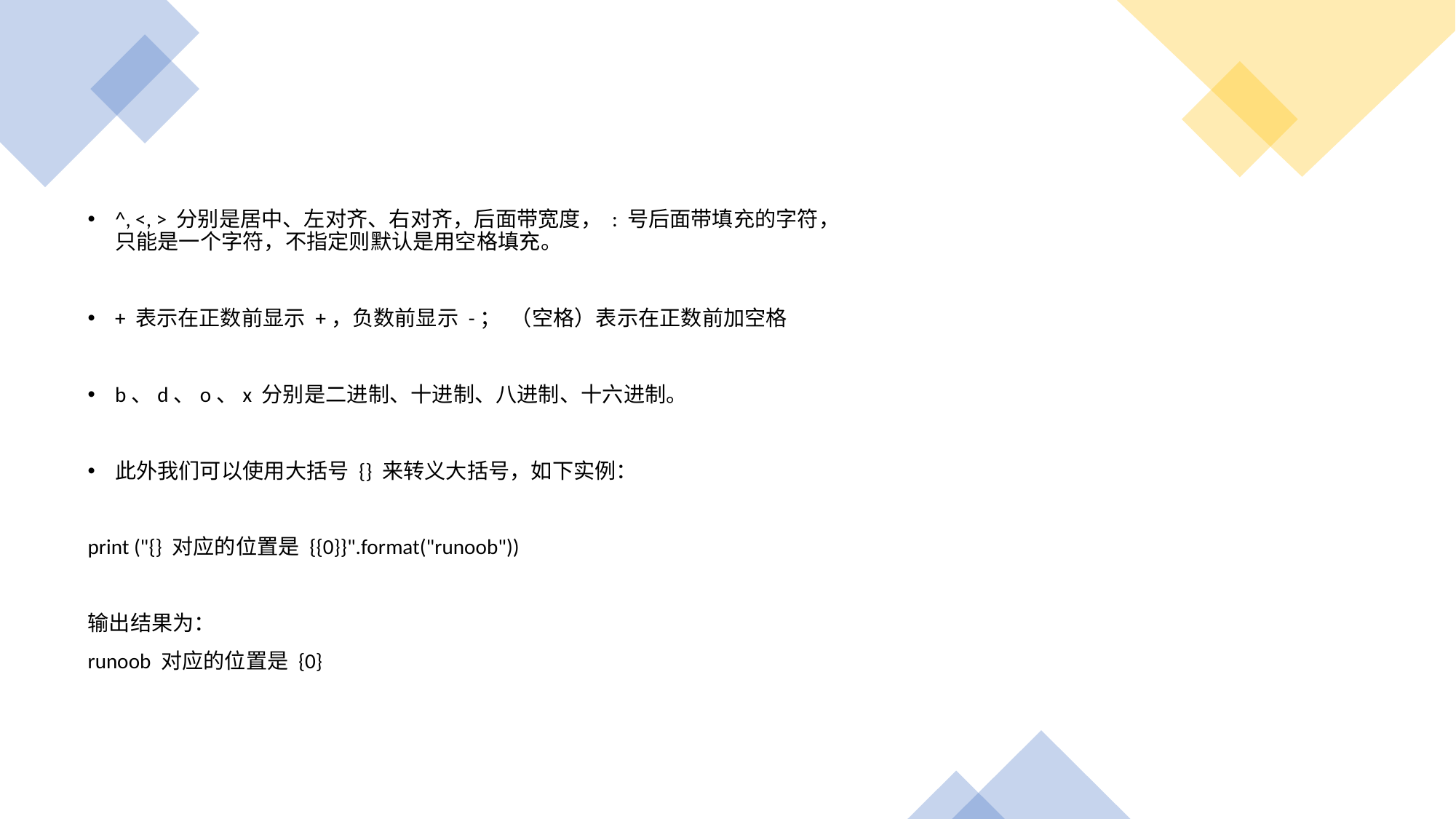

^, <, > 分别是居中、左对齐、右对齐，后面带宽度， : 号后面带填充的字符，只能是一个字符，不指定则默认是用空格填充。

+ 表示在正数前显示 +，负数前显示 -；  （空格）表示在正数前加空格

b、d、o、x 分别是二进制、十进制、八进制、十六进制。

此外我们可以使用大括号 {} 来转义大括号，如下实例：

print ("{} 对应的位置是 {{0}}".format("runoob"))

输出结果为：
runoob 对应的位置是 {0}